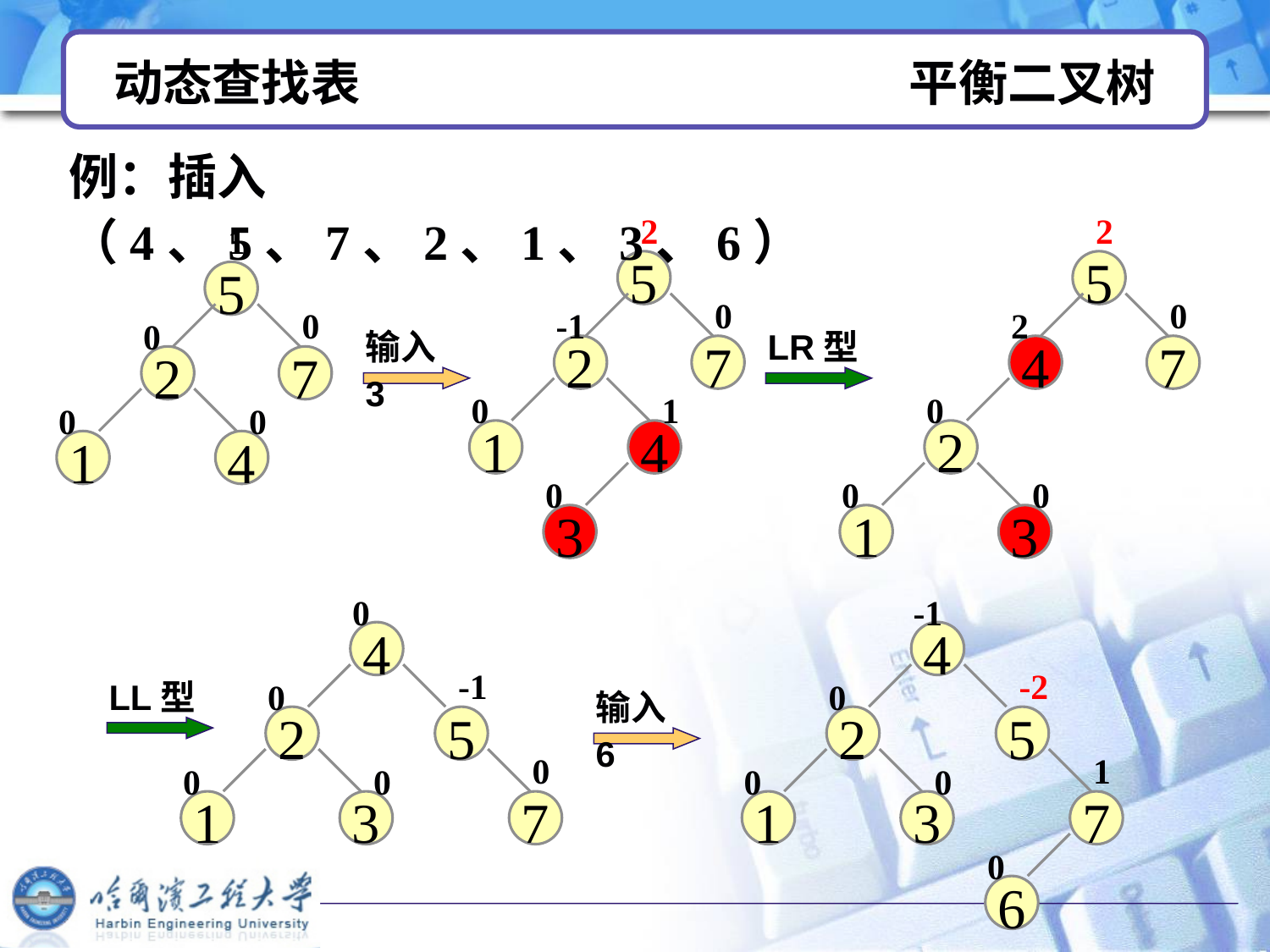

# 动态查找表                                                 平衡二叉树
例：插入（4、5、7、2、1、3、6）
2
5
0
-1

2
7
0

1
1
4
0

3
2
5
0
2

4
7
0

2
0

0
1
3
1
5
0
0

2
7
0

0
1
4
输入3

LR型

0
4
-1
0

2
5
0
0

0

1
3
7
-1
4
-2
0

2
5
1
0

0

1
3
7
0

6
LL型

输入6